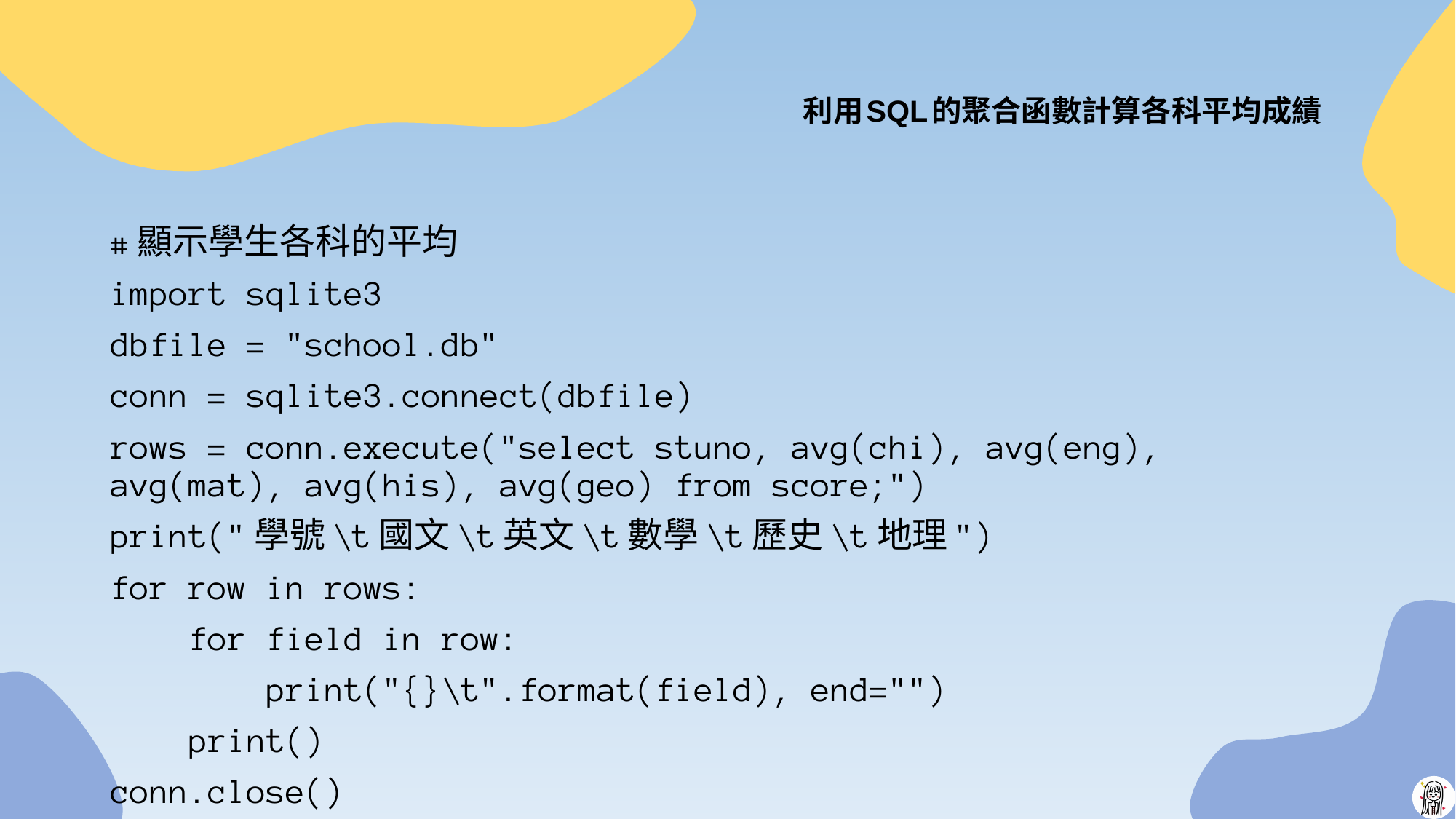

# 利用SQL的聚合函數計算各科平均成績
#顯示學生各科的平均
import sqlite3
dbfile = "school.db"
conn = sqlite3.connect(dbfile)
rows = conn.execute("select stuno, avg(chi), avg(eng), avg(mat), avg(his), avg(geo) from score;")
print("學號\t國文\t英文\t數學\t歷史\t地理")
for row in rows:
    for field in row:
        print("{}\t".format(field), end="")
    print()
conn.close()
23